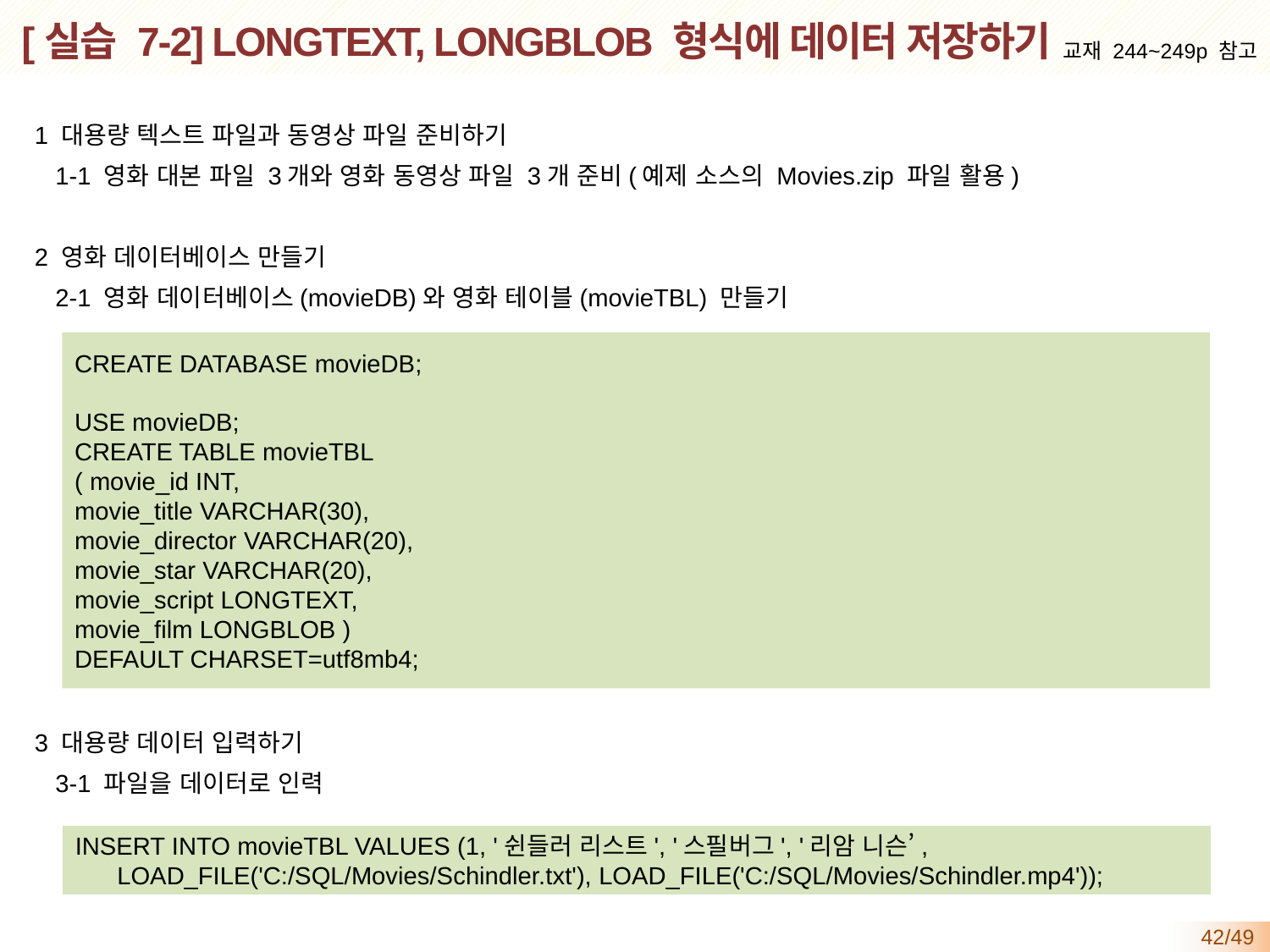

# [실습 7-2] LONGTEXT, LONGBLOB 형식에 데이터 저장하기
교재 244~249p 참고
1 대용량 텍스트 파일과 동영상 파일 준비하기
   1-1 영화 대본 파일 3개와 영화 동영상 파일 3개 준비(예제 소스의 Movies.zip 파일 활용)

2 영화 데이터베이스 만들기
   2-1 영화 데이터베이스(movieDB)와 영화 테이블(movieTBL) 만들기

3 대용량 데이터 입력하기
   3-1 파일을 데이터로 인력

CREATE DATABASE movieDB;

USE movieDB;
CREATE TABLE movieTBL
( movie_id INT,
movie_title VARCHAR(30),
movie_director VARCHAR(20),
movie_star VARCHAR(20),
movie_script LONGTEXT,
movie_film LONGBLOB )
DEFAULT CHARSET=utf8mb4;
INSERT INTO movieTBL VALUES (1, '쉰들러 리스트', '스필버그', '리암 니슨’,
      LOAD_FILE('C:/SQL/Movies/Schindler.txt'), LOAD_FILE('C:/SQL/Movies/Schindler.mp4'));